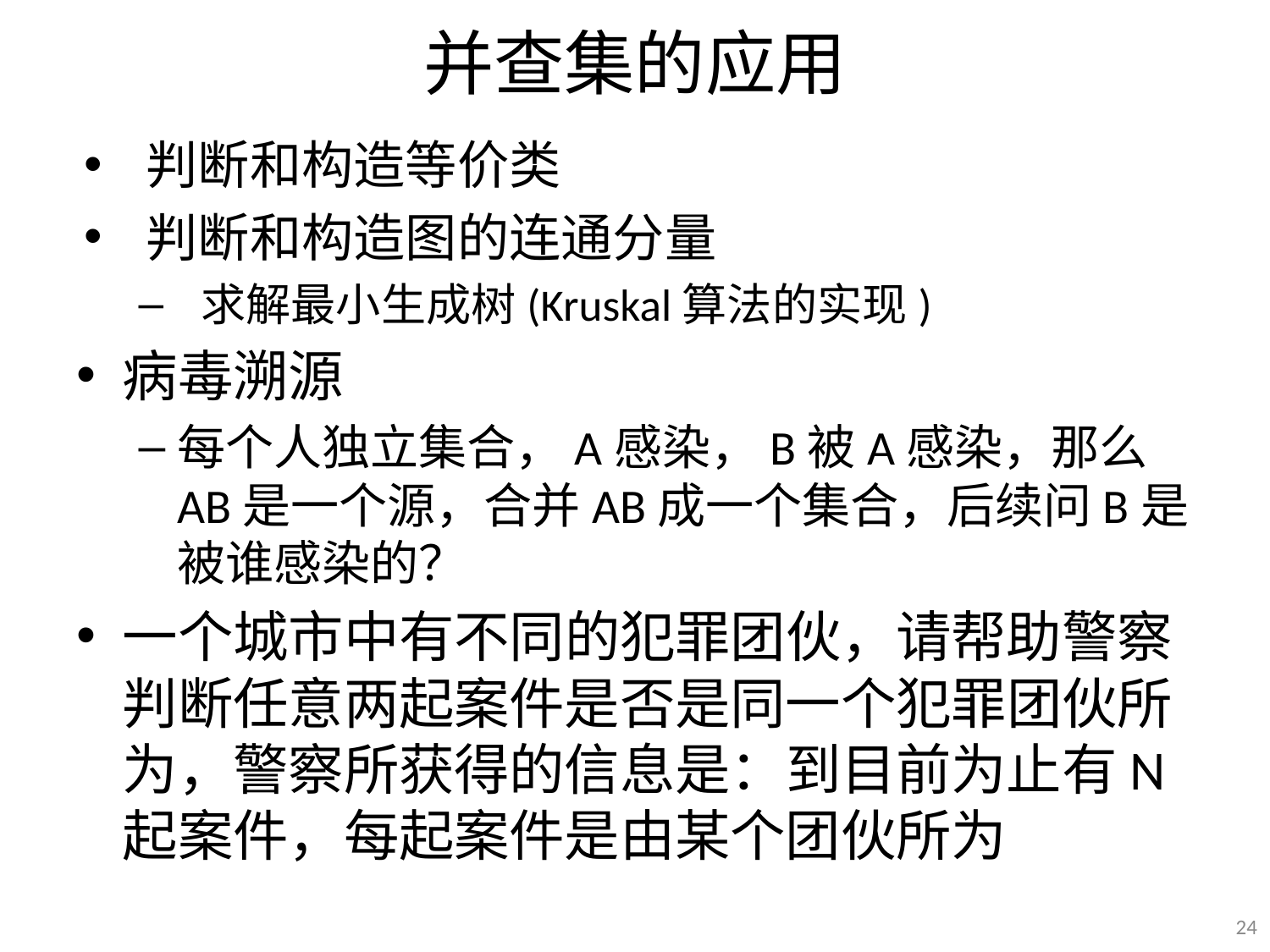

# 并查集的应用
判断和构造等价类
判断和构造图的连通分量
求解最小生成树(Kruskal算法的实现)
病毒溯源
每个人独立集合，A感染，B被A感染，那么AB是一个源，合并AB成一个集合，后续问B是被谁感染的？
一个城市中有不同的犯罪团伙，请帮助警察判断任意两起案件是否是同一个犯罪团伙所为，警察所获得的信息是：到目前为止有N起案件，每起案件是由某个团伙所为
24